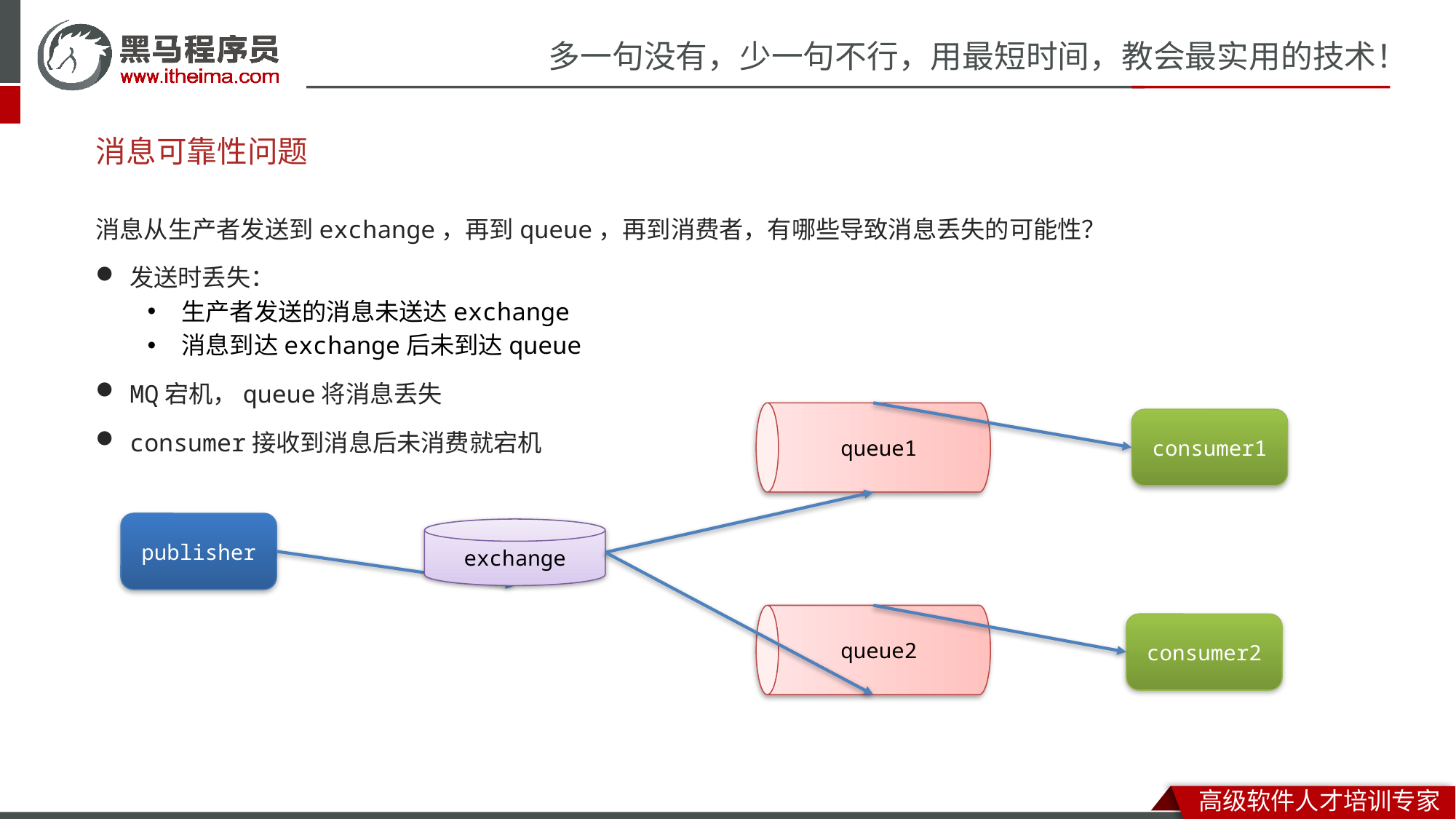

# 消息可靠性问题
消息从生产者发送到exchange，再到queue，再到消费者，有哪些导致消息丢失的可能性？
发送时丢失：
生产者发送的消息未送达exchange
消息到达exchange后未到达queue
MQ宕机，queue将消息丢失
consumer接收到消息后未消费就宕机
queue1
consumer1
publisher
exchange
queue2
consumer2